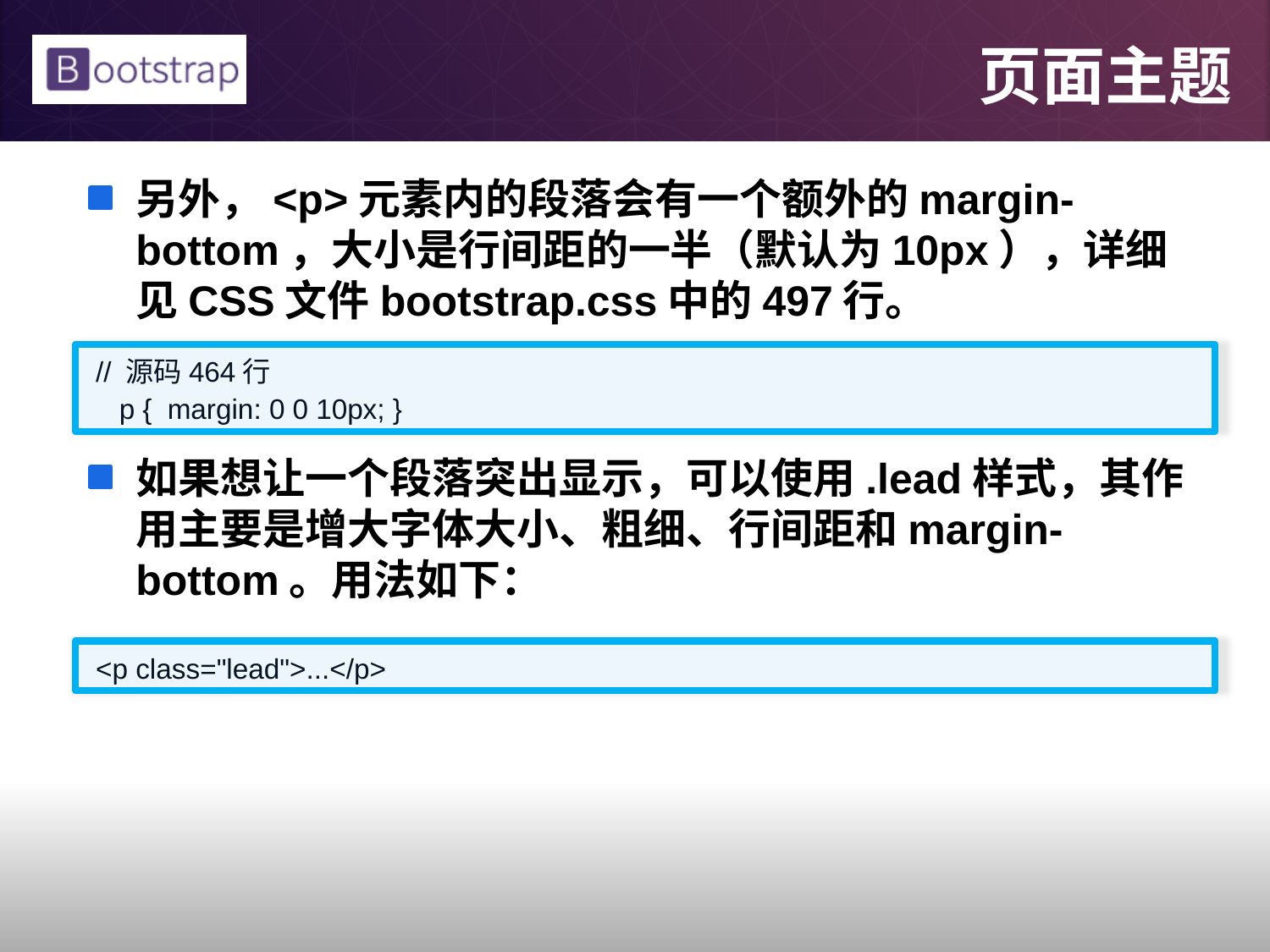

# 页面主题
另外，<p>元素内的段落会有一个额外的margin-bottom，大小是行间距的一半（默认为10px），详细见CSS文件bootstrap.css中的497行。

如果想让一个段落突出显示，可以使用.lead样式，其作用主要是增大字体大小、粗细、行间距和margin-bottom。用法如下：
 // 源码464行
    p {  margin: 0 0 10px; }
 <p class="lead">...</p>